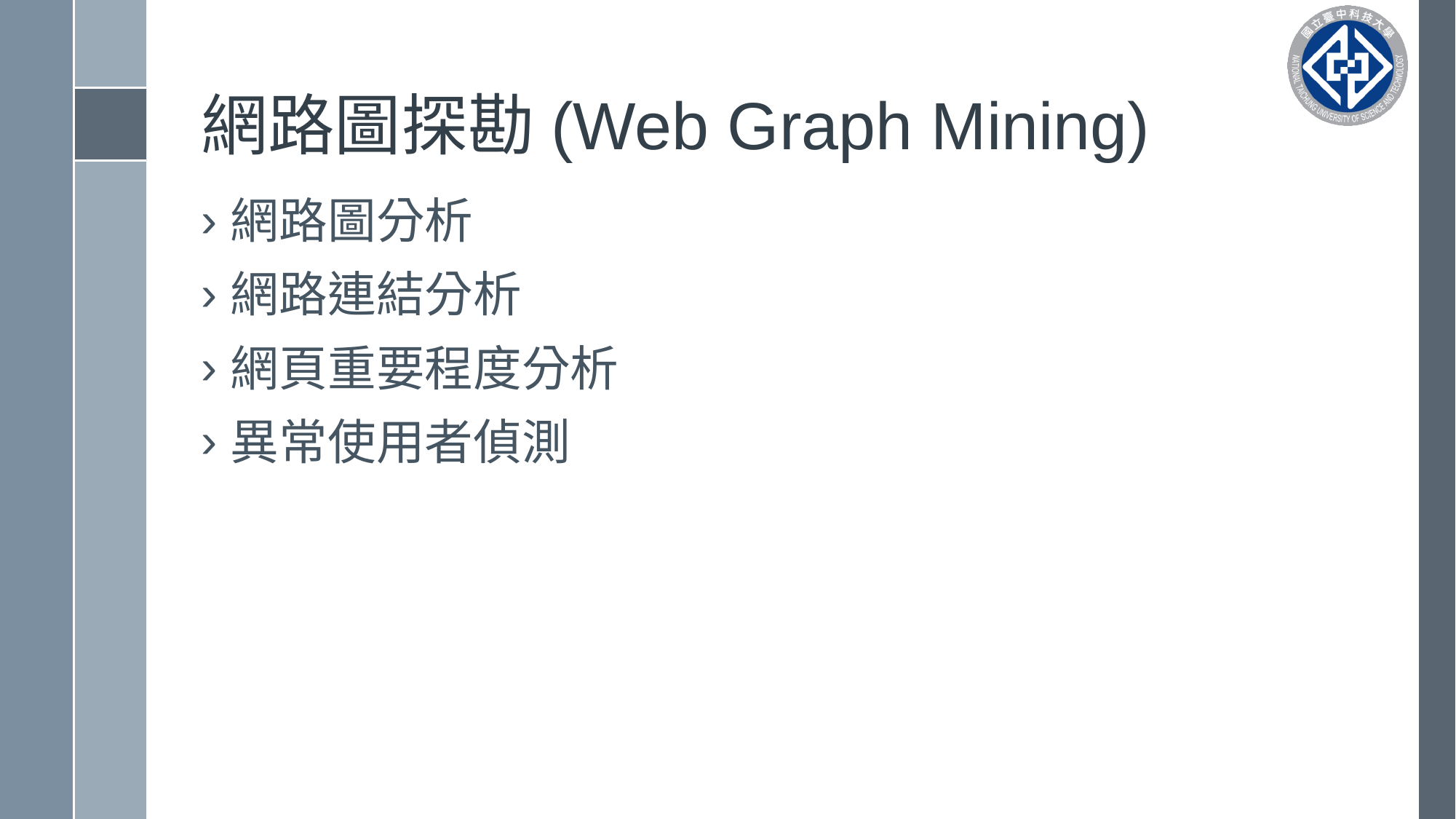

# 網路圖探勘(Web Graph Mining)
網路圖分析
網路連結分析
網頁重要程度分析
異常使用者偵測